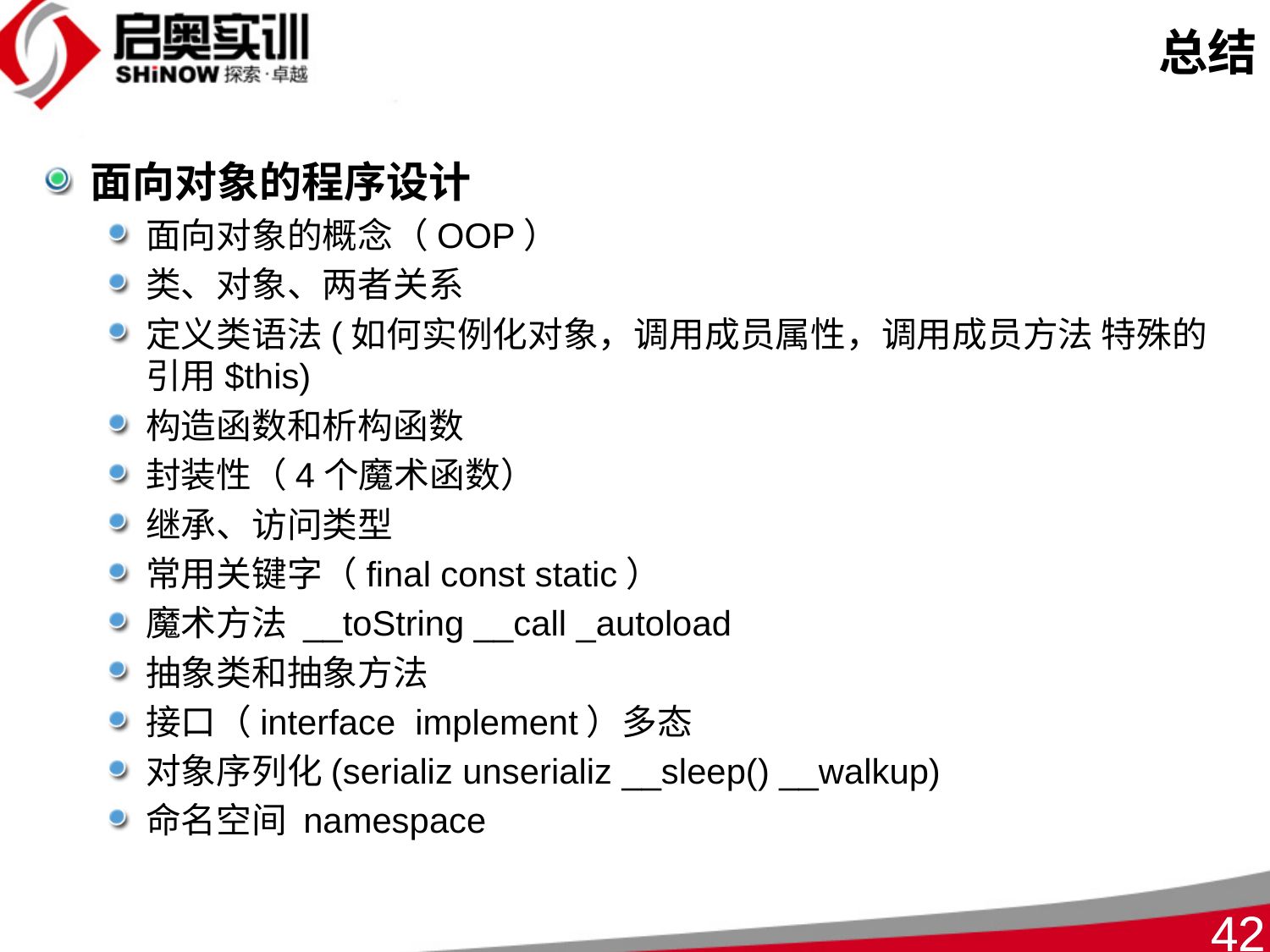

# 总结
面向对象的程序设计
面向对象的概念（OOP）
类、对象、两者关系
定义类语法(如何实例化对象，调用成员属性，调用成员方法 特殊的引用$this)
构造函数和析构函数
封装性（4个魔术函数）
继承、访问类型
常用关键字（final const static）
魔术方法 __toString __call _autoload
抽象类和抽象方法
接口（interface  implement）多态
对象序列化(serializ unserializ __sleep() __walkup)
命名空间 namespace

42
42